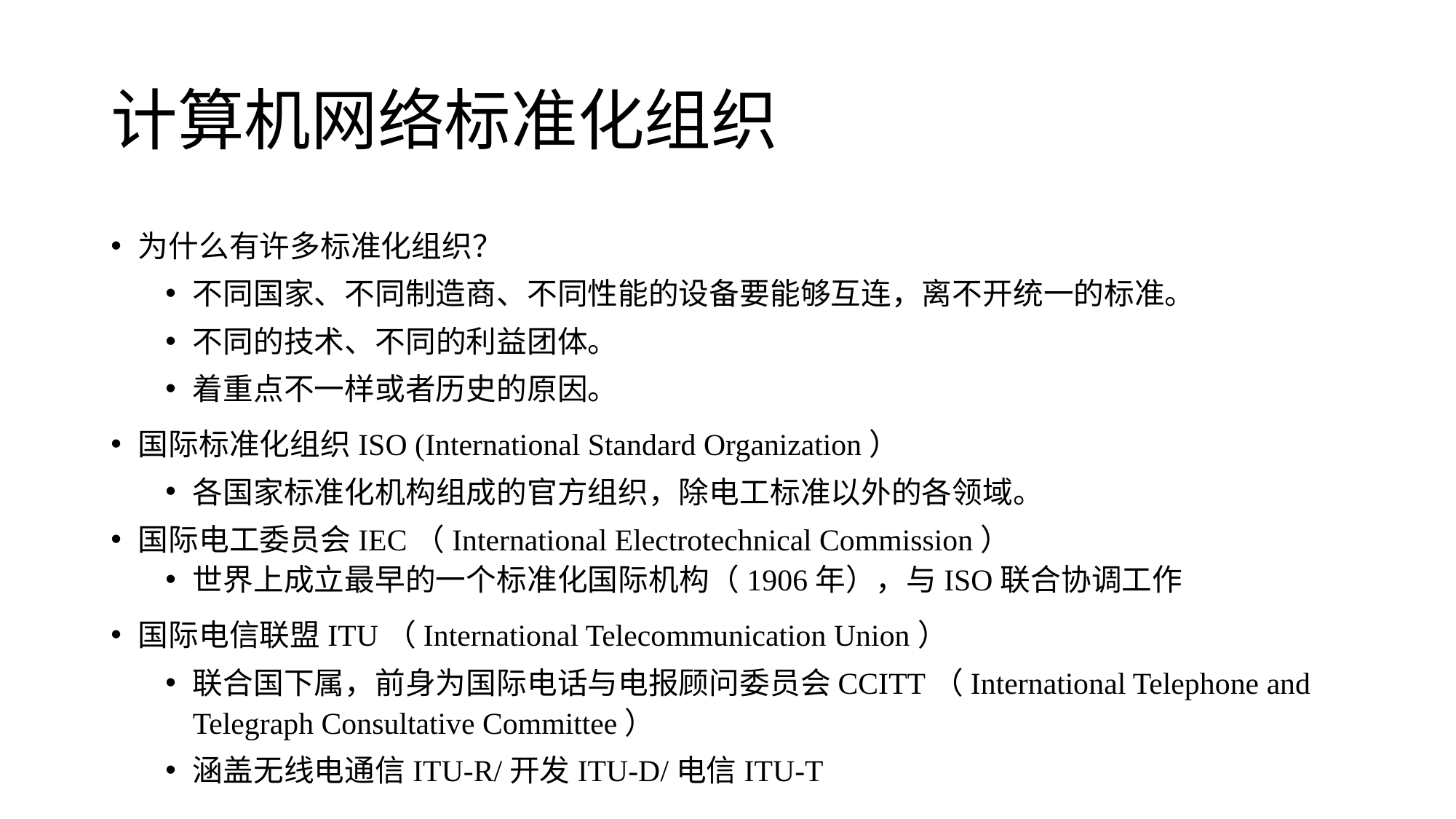

# 计算机网络标准化组织
为什么有许多标准化组织？
不同国家、不同制造商、不同性能的设备要能够互连，离不开统一的标准。
不同的技术、不同的利益团体。
着重点不一样或者历史的原因。
国际标准化组织ISO (International Standard Organization）
各国家标准化机构组成的官方组织，除电工标准以外的各领域。
国际电工委员会IEC（International Electrotechnical Commission）
世界上成立最早的一个标准化国际机构（1906年），与ISO联合协调工作
国际电信联盟ITU（International Telecommunication Union）
联合国下属，前身为国际电话与电报顾问委员会CCITT（International Telephone and Telegraph Consultative Committee）
涵盖无线电通信ITU-R/开发ITU-D/电信ITU-T